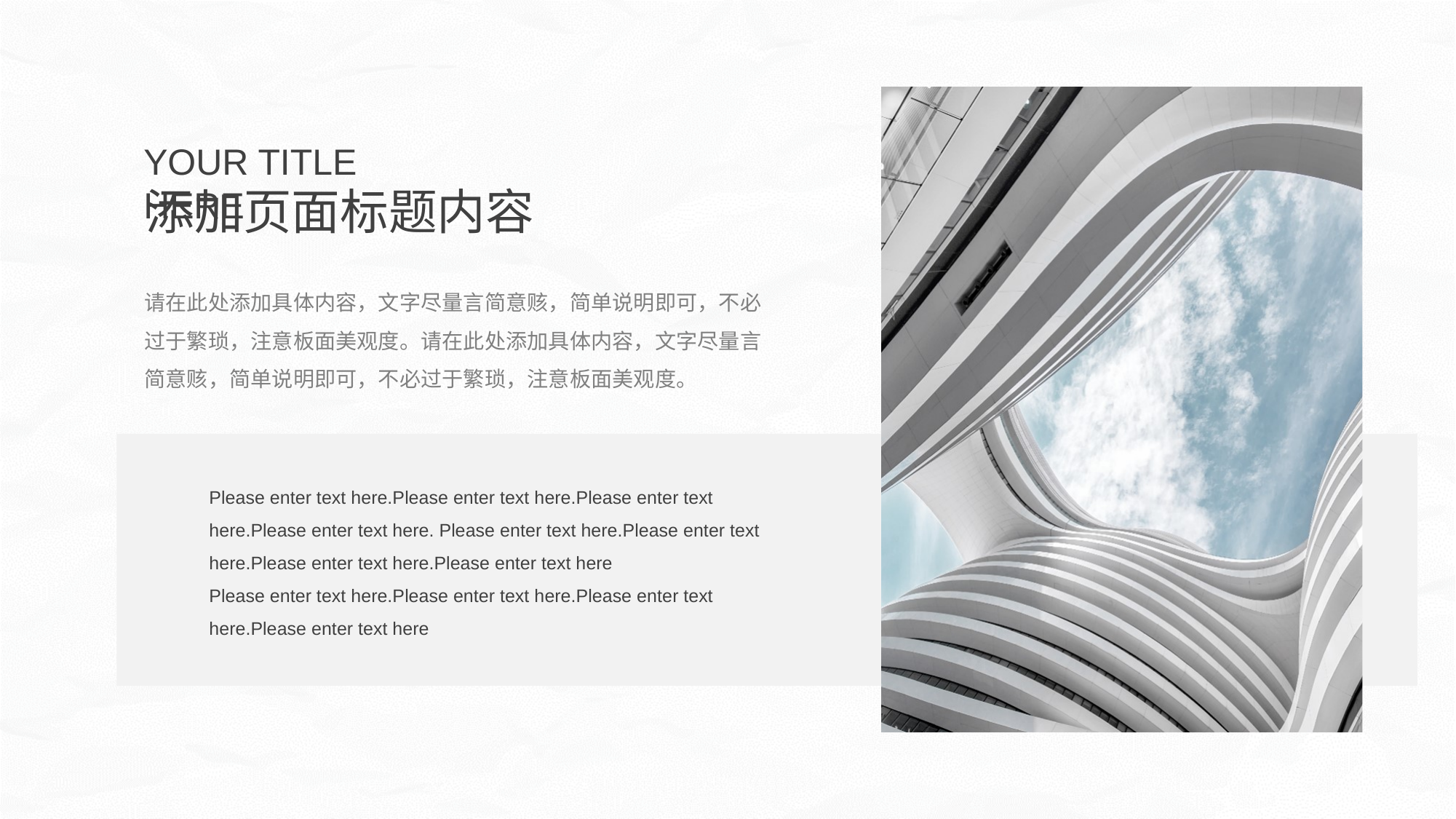

YOUR TITLE HERE
添加页面标题内容
请在此处添加具体内容，文字尽量言简意赅，简单说明即可，不必过于繁琐，注意板面美观度。请在此处添加具体内容，文字尽量言简意赅，简单说明即可，不必过于繁琐，注意板面美观度。

Please enter text here.Please enter text here.Please enter text here.Please enter text here. Please enter text here.Please enter text here.Please enter text here.Please enter text here
Please enter text here.Please enter text here.Please enter text here.Please enter text here